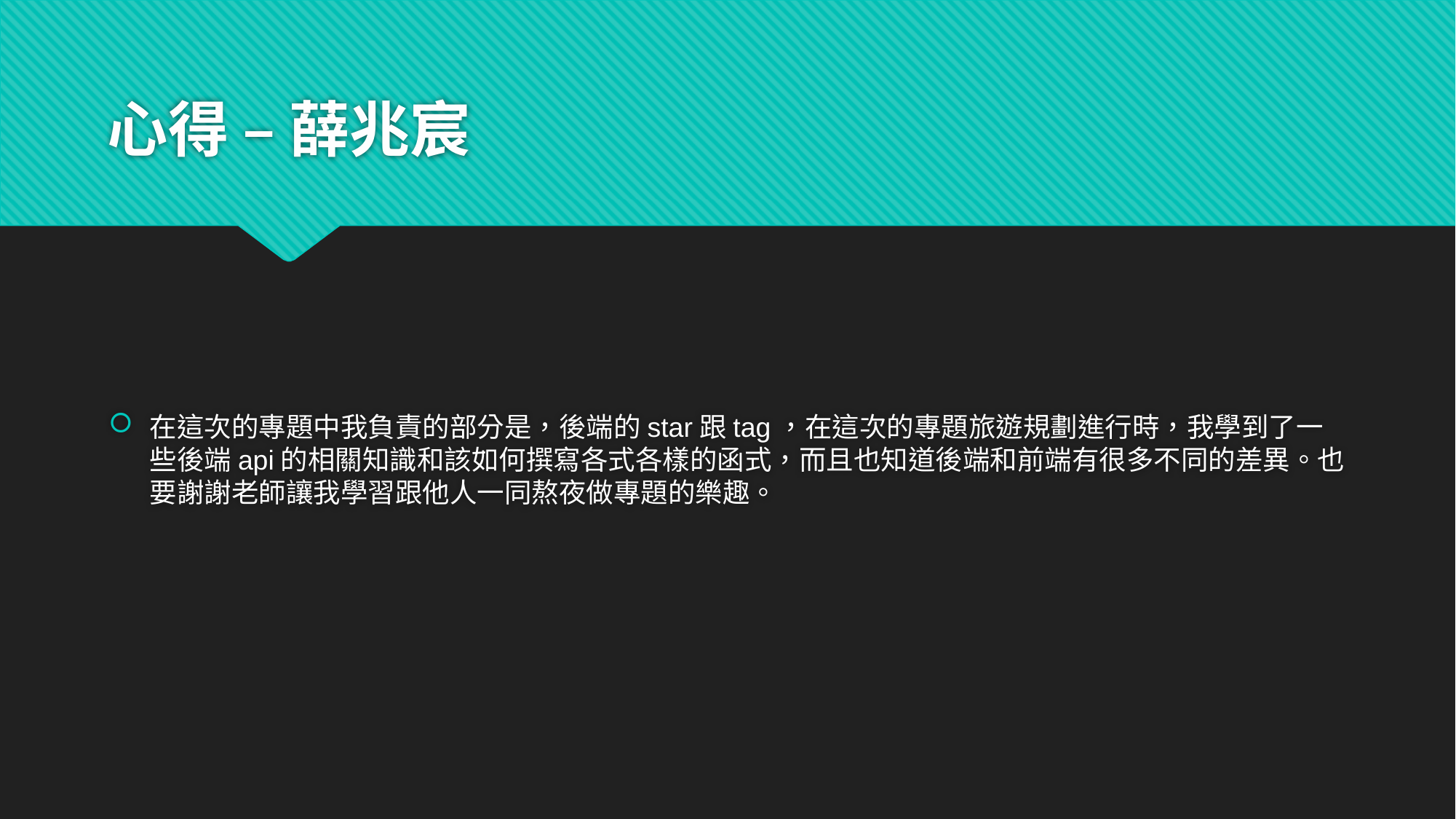

# 心得 – 薛兆宸
在這次的專題中我負責的部分是，後端的star跟tag，在這次的專題旅遊規劃進行時，我學到了一些後端api的相關知識和該如何撰寫各式各樣的函式，而且也知道後端和前端有很多不同的差異。也要謝謝老師讓我學習跟他人一同熬夜做專題的樂趣。